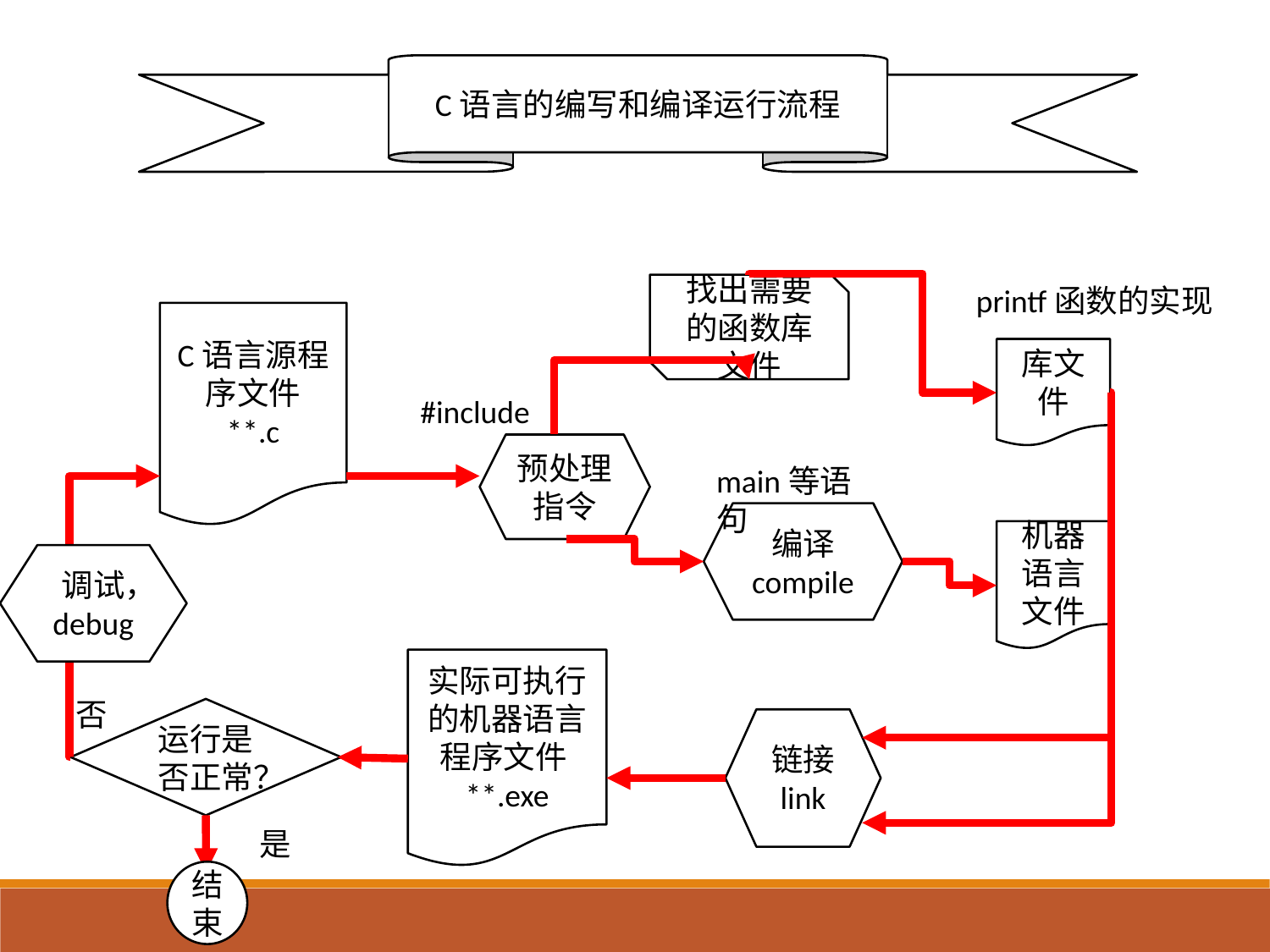

C语言的编写和编译运行流程
找出需要的函数库文件
printf函数的实现
C语言源程序文件
**.c
库文件
#include
预处理指令
main等语句
编译
compile
机器语言文件
调试，debug
实际可执行的机器语言程序文件**.exe
否
运行是否正常？
链接
link
是
结束